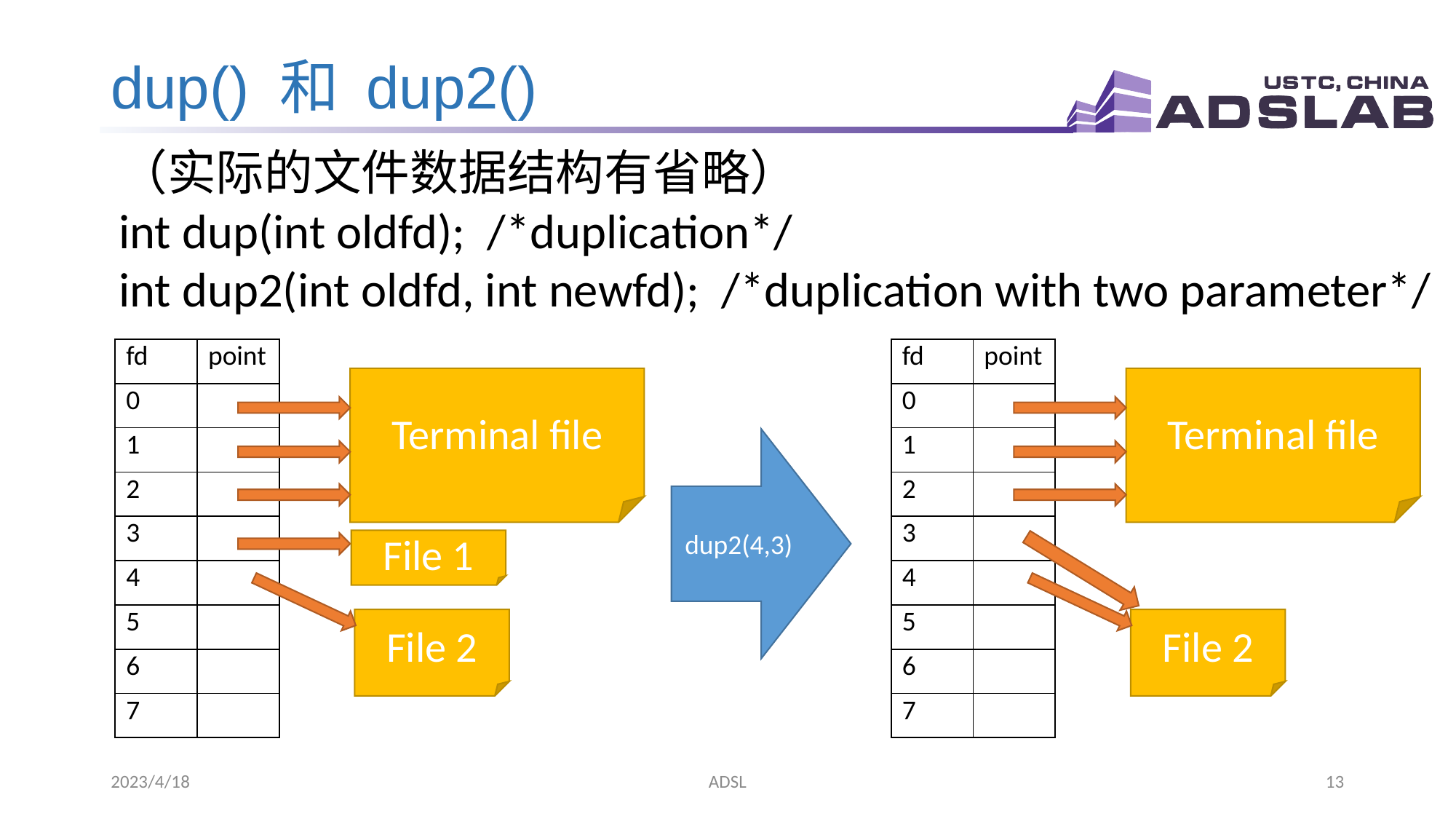

# dup() 和 dup2()
（实际的文件数据结构有省略）
int dup(int oldfd);  /*duplication*/
int dup2(int oldfd, int newfd);  /*duplication with two parameter*/
| fd | point |
| --- | --- |
| 0 |  |
| 1 |  |
| 2 |  |
| 3 |  |
| 4 |  |
| 5 |  |
| 6 |  |
| 7 |  |
| fd | point |
| --- | --- |
| 0 |  |
| 1 |  |
| 2 |  |
| 3 |  |
| 4 |  |
| 5 |  |
| 6 |  |
| 7 |  |
Terminal file
Terminal file

dup2(4,3)

File 1

File 2
File 2
2023/4/18
ADSL
13